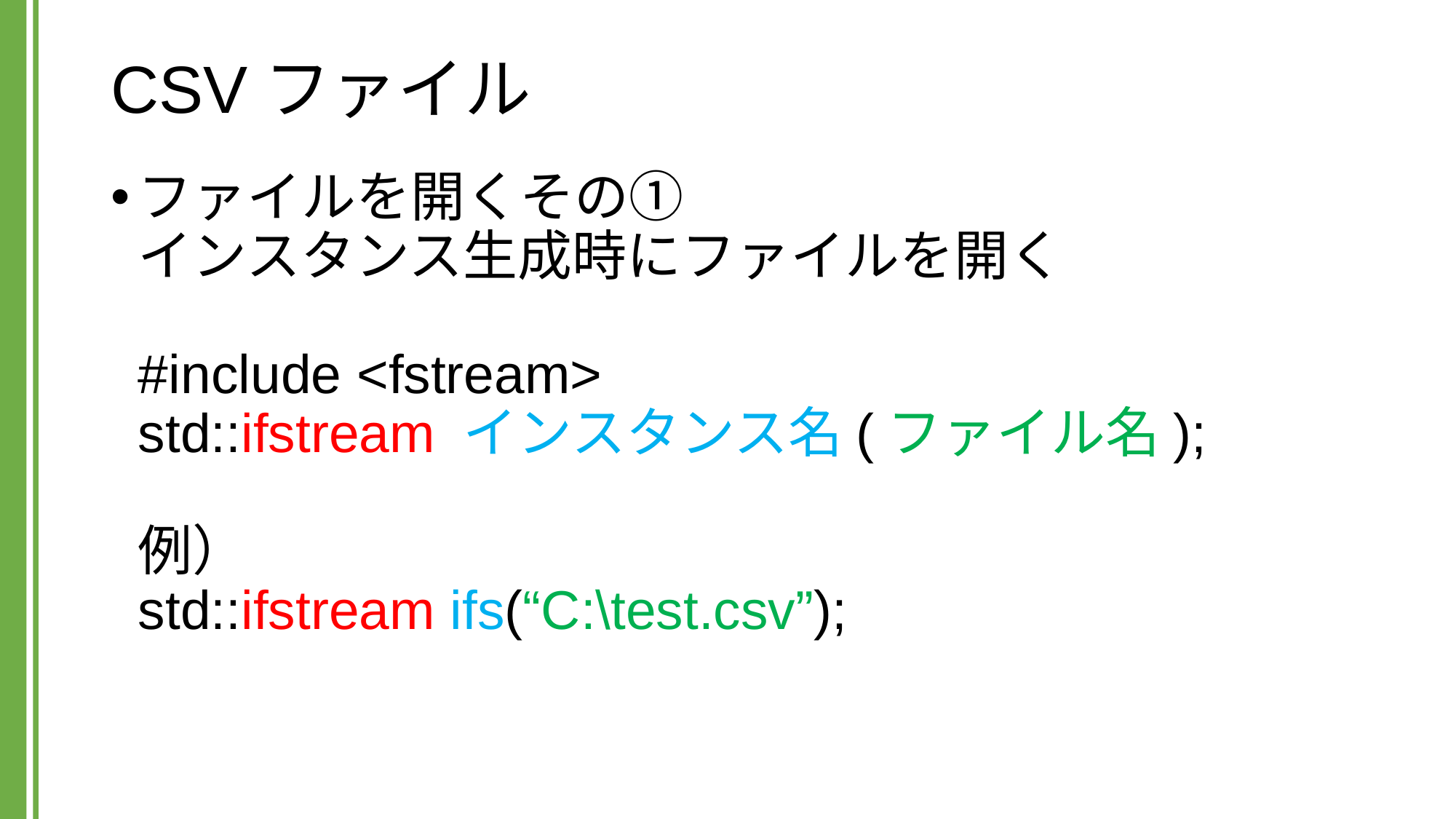

# CSVファイル
ファイルを開くその①
インスタンス生成時にファイルを開く
#include <fstream>
std::ifstream インスタンス名(ファイル名);
例）
std::ifstream ifs(“C:\test.csv”);